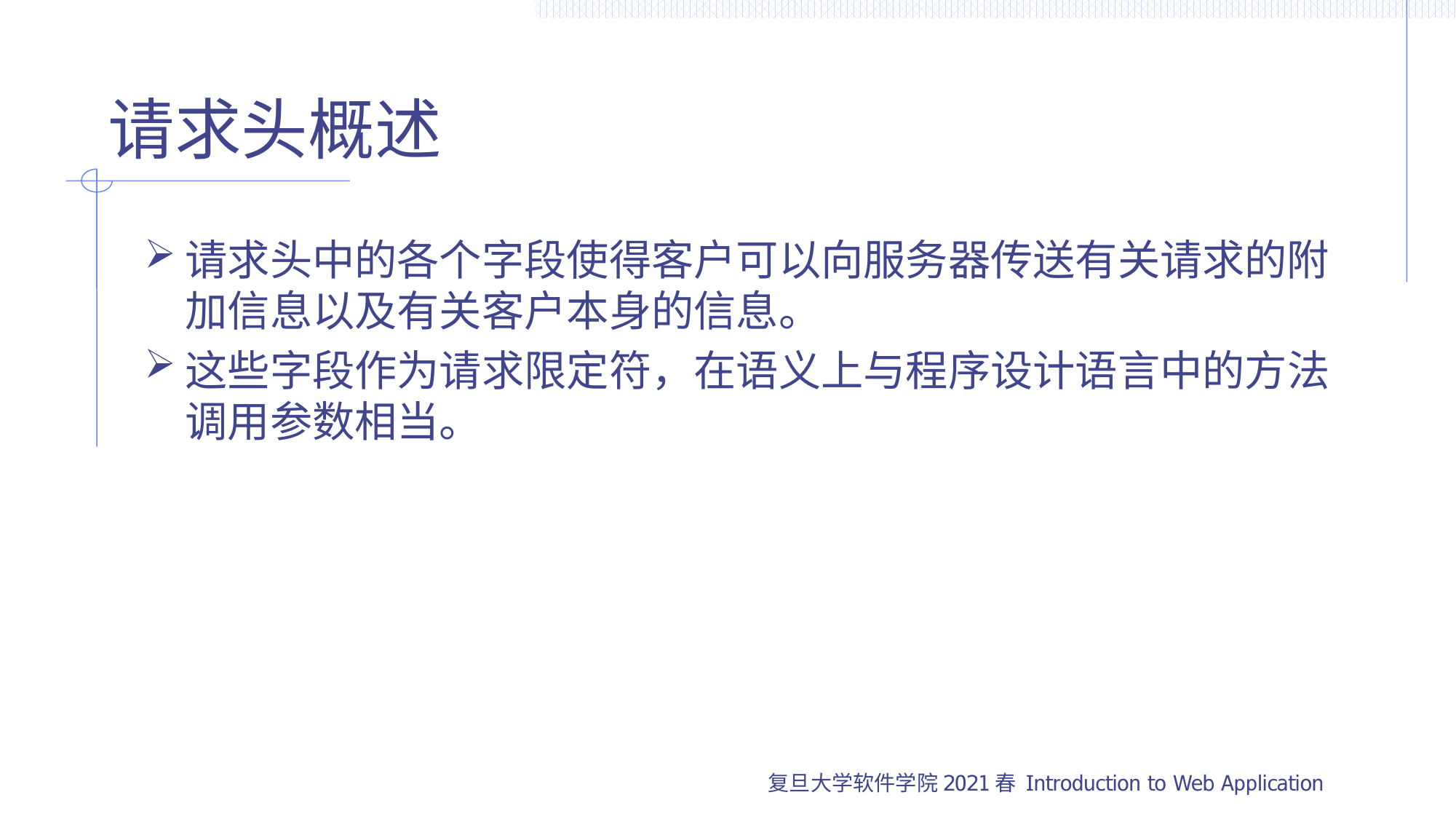

# 请求头概述
请求头中的各个字段使得客户可以向服务器传送有关请求的附加信息以及有关客户本身的信息。
这些字段作为请求限定符，在语义上与程序设计语言中的方法调用参数相当。